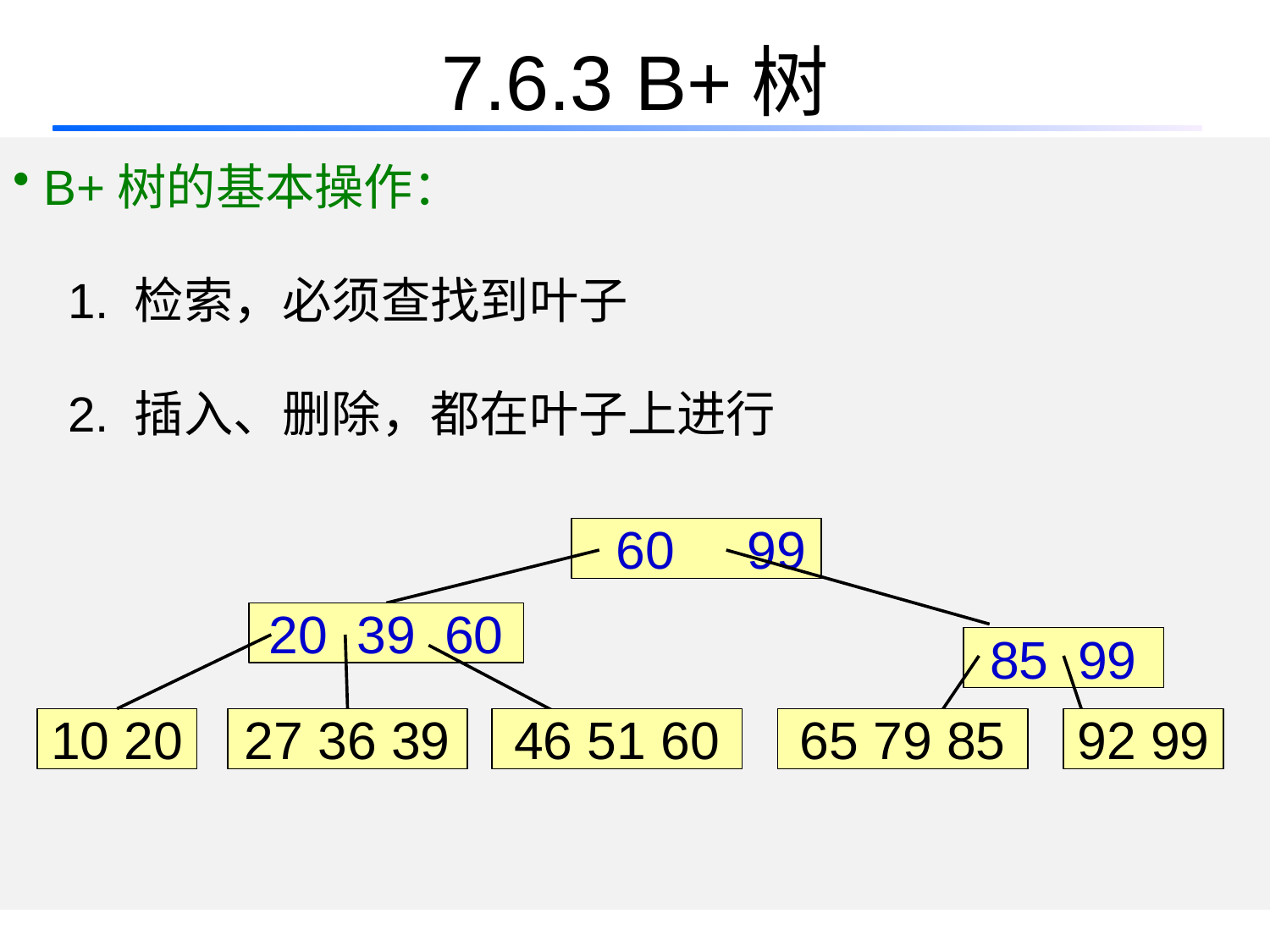

# 7.6.3 B+树

 B+树的基本操作：
    1. 检索，必须查找到叶子
    2. 插入、删除，都在叶子上进行
  60     99
20  39  60
85  99
10 20
27 36 39
46 51 60
65 79 85
92 99